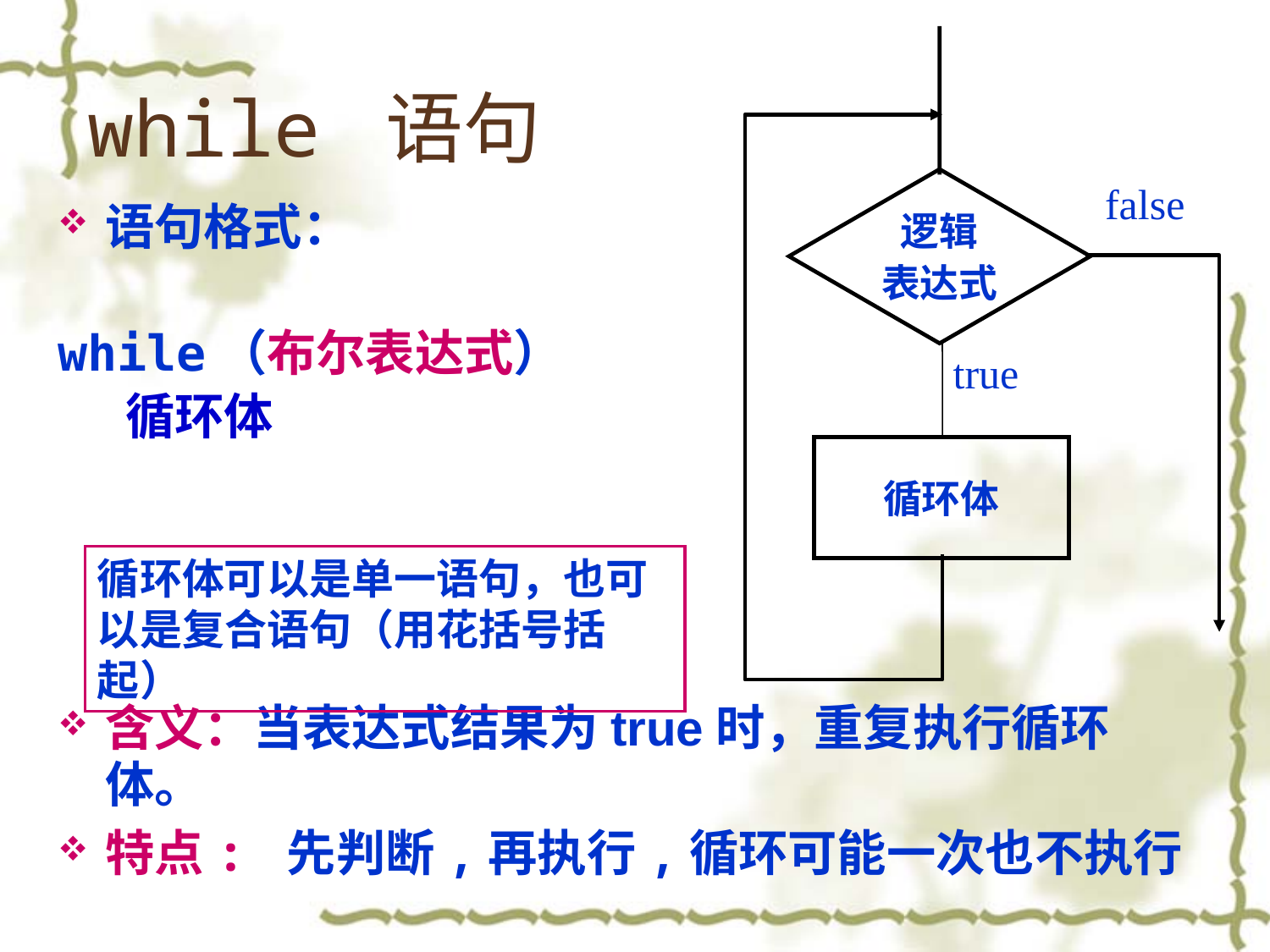

逻辑
表达式

循环体
false

true
# while 语句
语句格式：

while（布尔表达式）
     循环体

含义：当表达式结果为true时，重复执行循环体。
特点: 先判断,再执行,循环可能一次也不执行
循环体可以是单一语句，也可以是复合语句（用花括号括起）